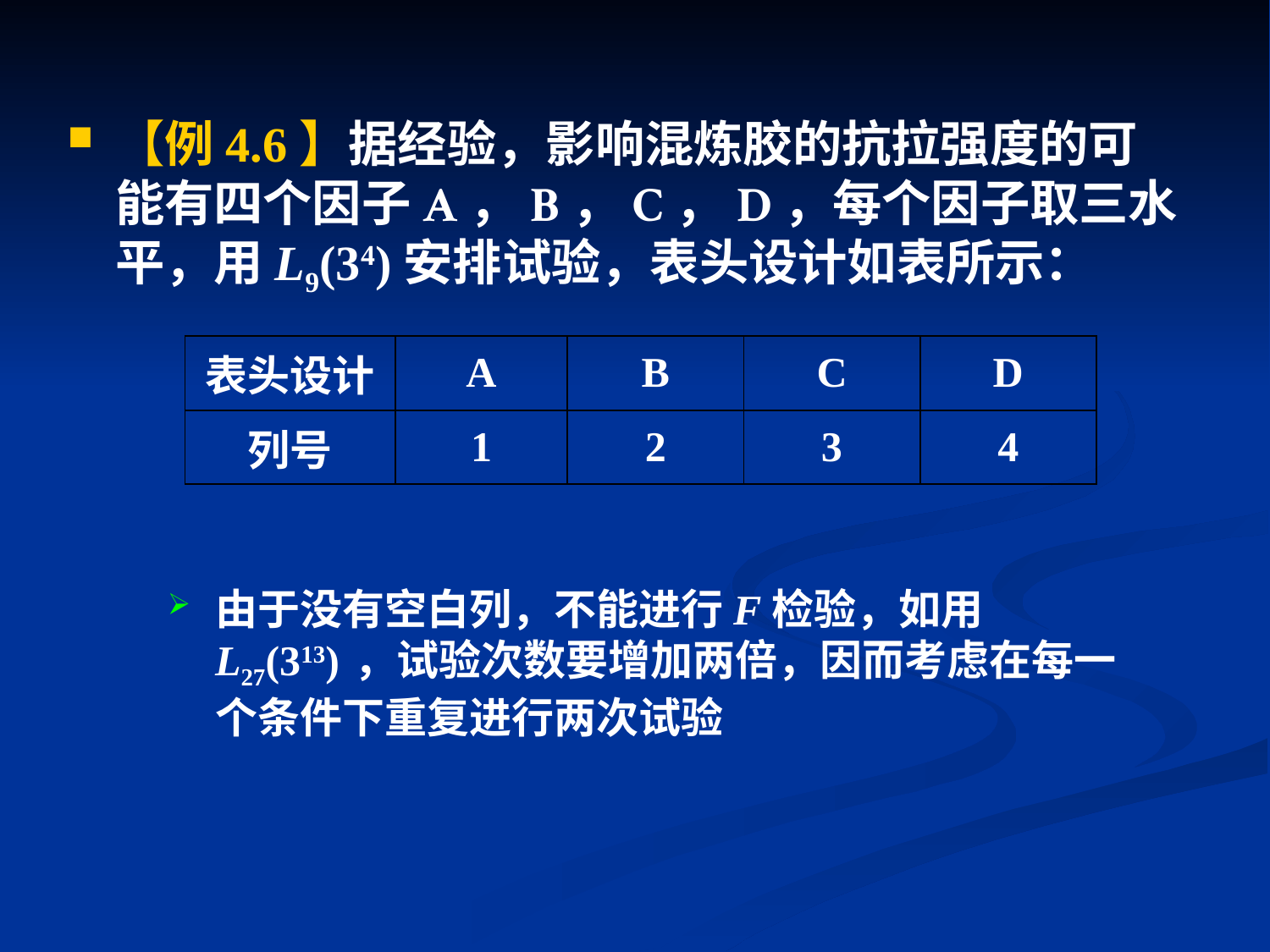

【例4.6】据经验，影响混炼胶的抗拉强度的可能有四个因子A，B，C，D，每个因子取三水平，用L9(34)安排试验，表头设计如表所示：
| 表头设计 | A | B | C | D |
| --- | --- | --- | --- | --- |
| 列号 | 1 | 2 | 3 | 4 |
由于没有空白列，不能进行F检验，如用L27(313) ，试验次数要增加两倍，因而考虑在每一个条件下重复进行两次试验